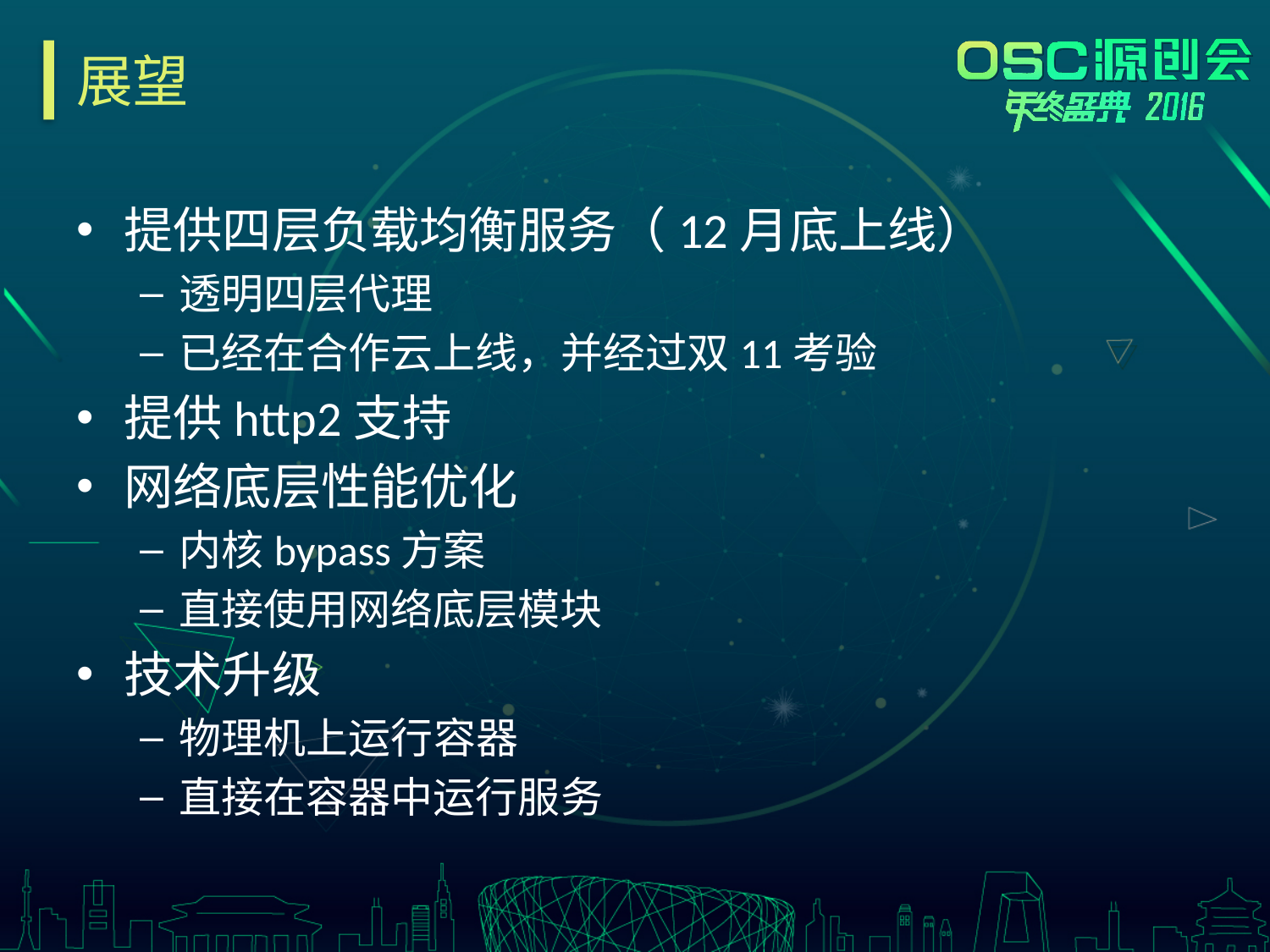

# 展望
提供四层负载均衡服务（12月底上线）
透明四层代理
已经在合作云上线，并经过双11考验
提供http2支持
网络底层性能优化
内核bypass方案
直接使用网络底层模块
技术升级
物理机上运行容器
直接在容器中运行服务